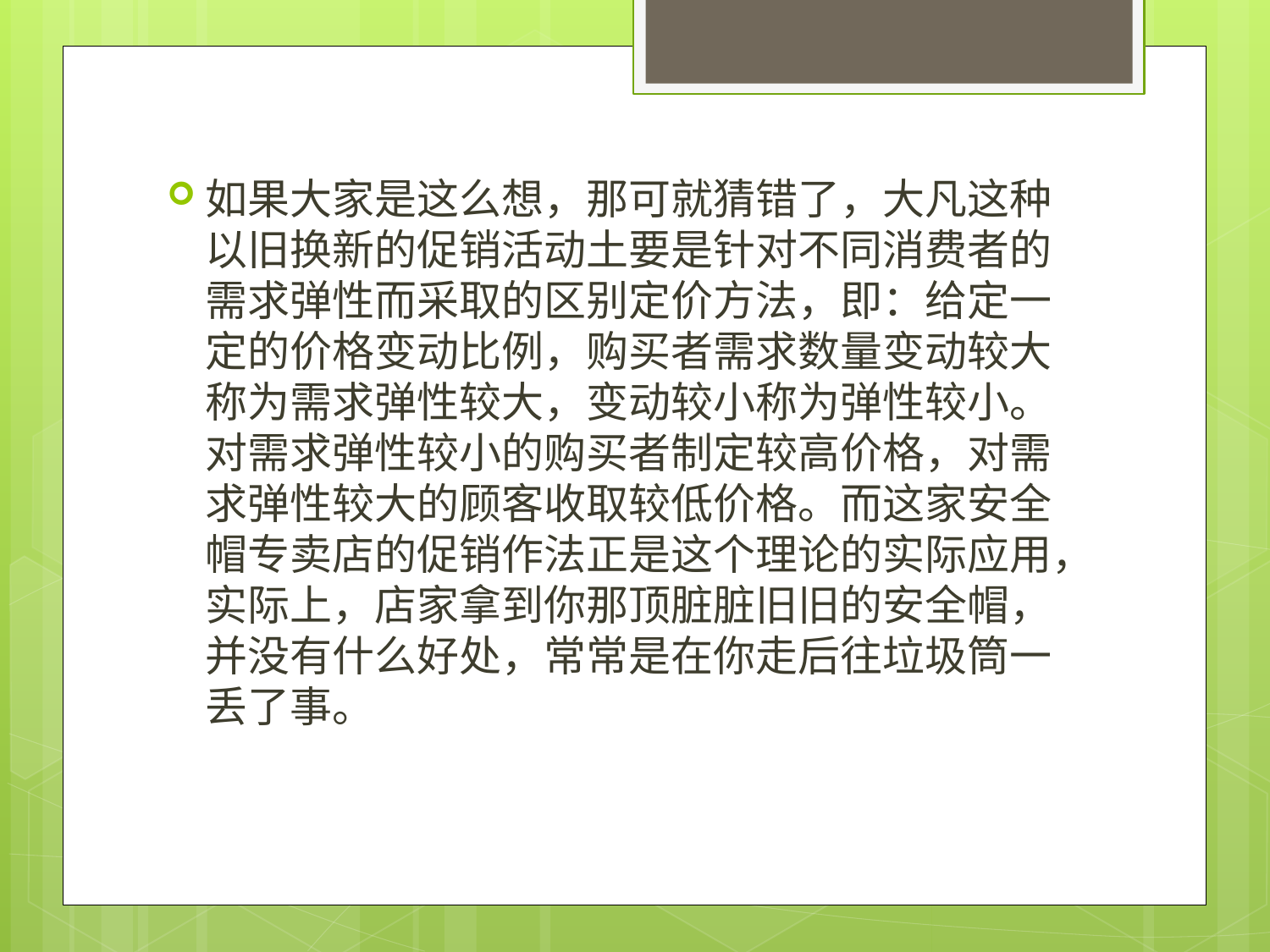

如果大家是这么想，那可就猜错了，大凡这种以旧换新的促销活动土要是针对不同消费者的需求弹性而采取的区别定价方法，即：给定一定的价格变动比例，购买者需求数量变动较大称为需求弹性较大，变动较小称为弹性较小。对需求弹性较小的购买者制定较高价格，对需求弹性较大的顾客收取较低价格。而这家安全帽专卖店的促销作法正是这个理论的实际应用，实际上，店家拿到你那顶脏脏旧旧的安全帽，并没有什么好处，常常是在你走后往垃圾筒一丢了事。